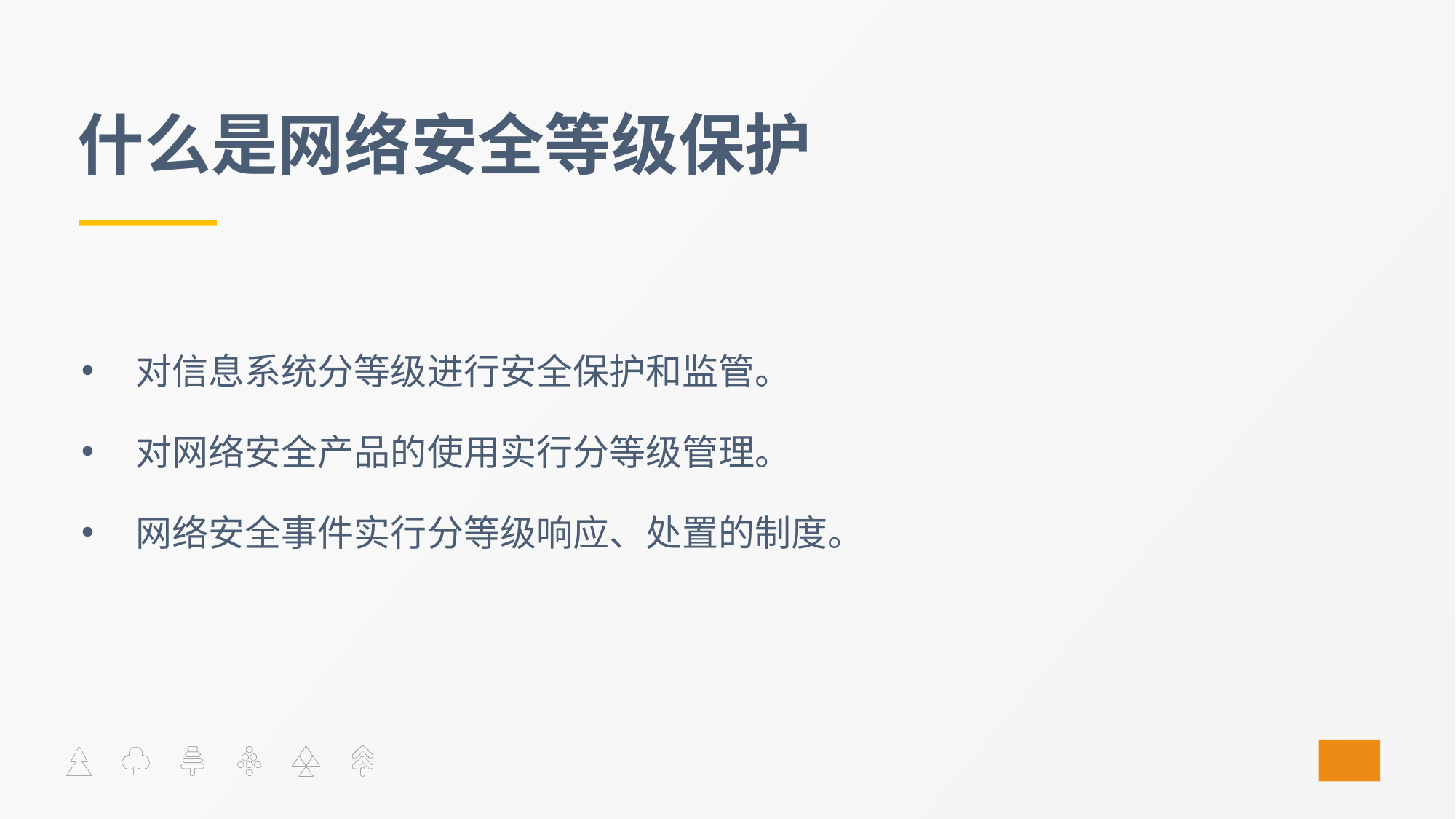

# 什么是网络安全等级保护

对信息系统分等级进行安全保护和监管。
对网络安全产品的使用实行分等级管理。
网络安全事件实行分等级响应、处置的制度。
5